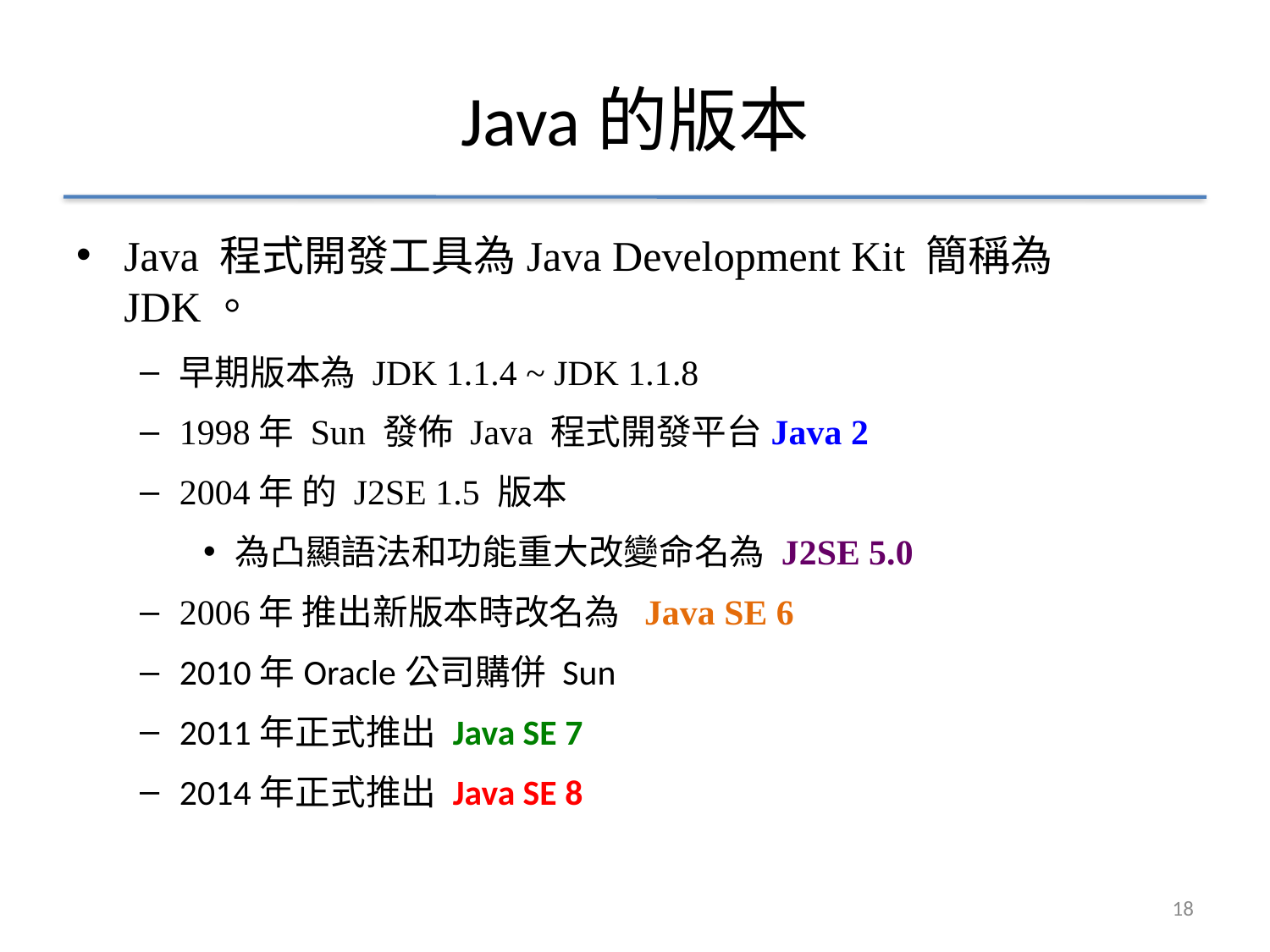

# Java的版本
Java 程式開發工具為Java Development Kit 簡稱為 JDK。
早期版本為 JDK 1.1.4 ~ JDK 1.1.8
1998年 Sun 發佈 Java 程式開發平台Java 2
2004年 的 J2SE 1.5 版本
為凸顯語法和功能重大改變命名為 J2SE 5.0
2006年 推出新版本時改名為  Java SE 6
2010年Oracle公司購併 Sun
2011年正式推出 Java SE 7
2014年正式推出 Java SE 8

18